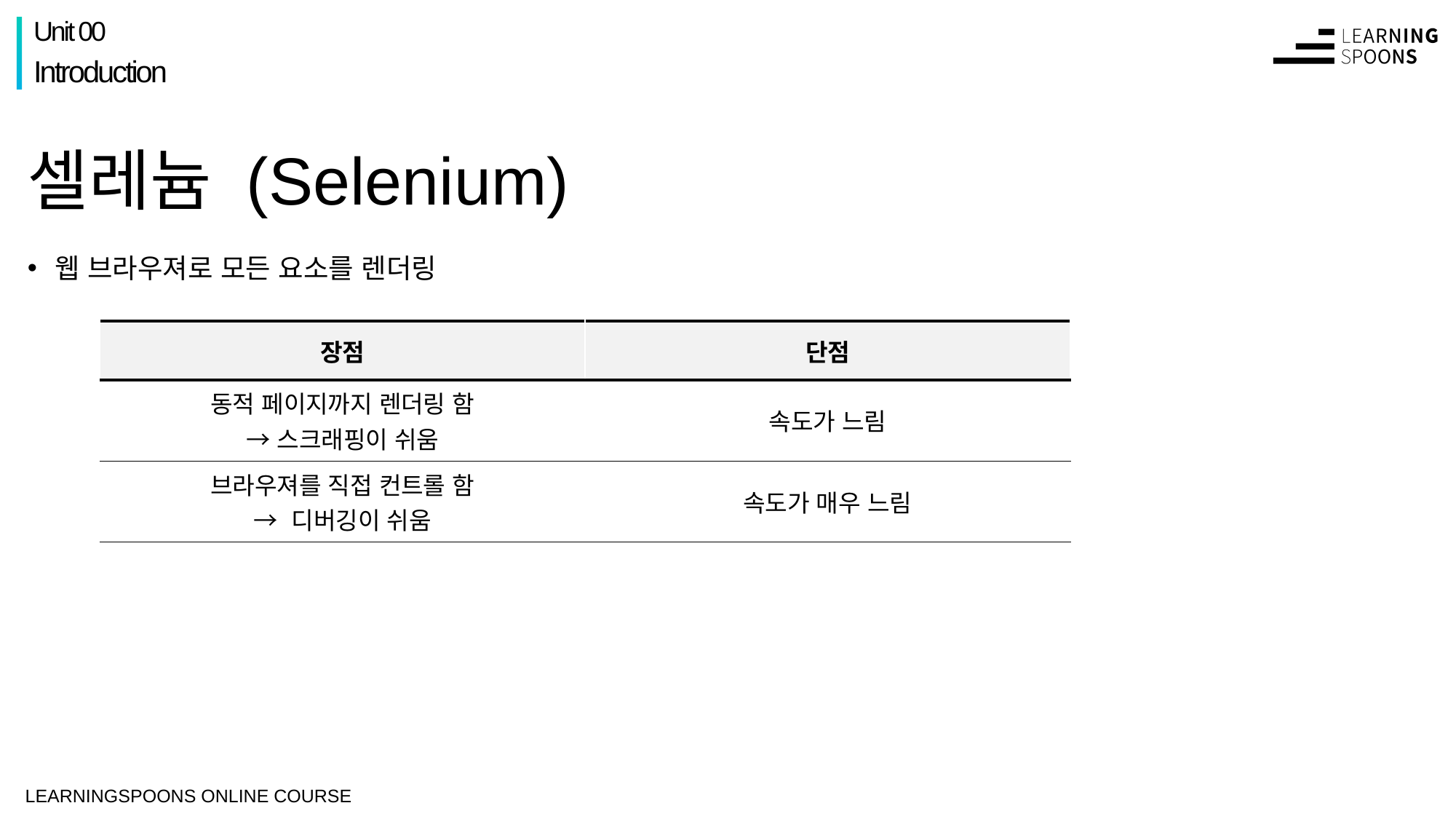

Unit 00
Introduction
# 셀레늄 (Selenium)
웹 브라우져로 모든 요소를 렌더링

| 장점 | 단점 |
| --- | --- |
| 동적 페이지까지 렌더링 함 → 스크래핑이 쉬움 | 속도가 느림 |
| 브라우져를 직접 컨트롤 함 → 디버깅이 쉬움 | 속도가 매우 느림 |